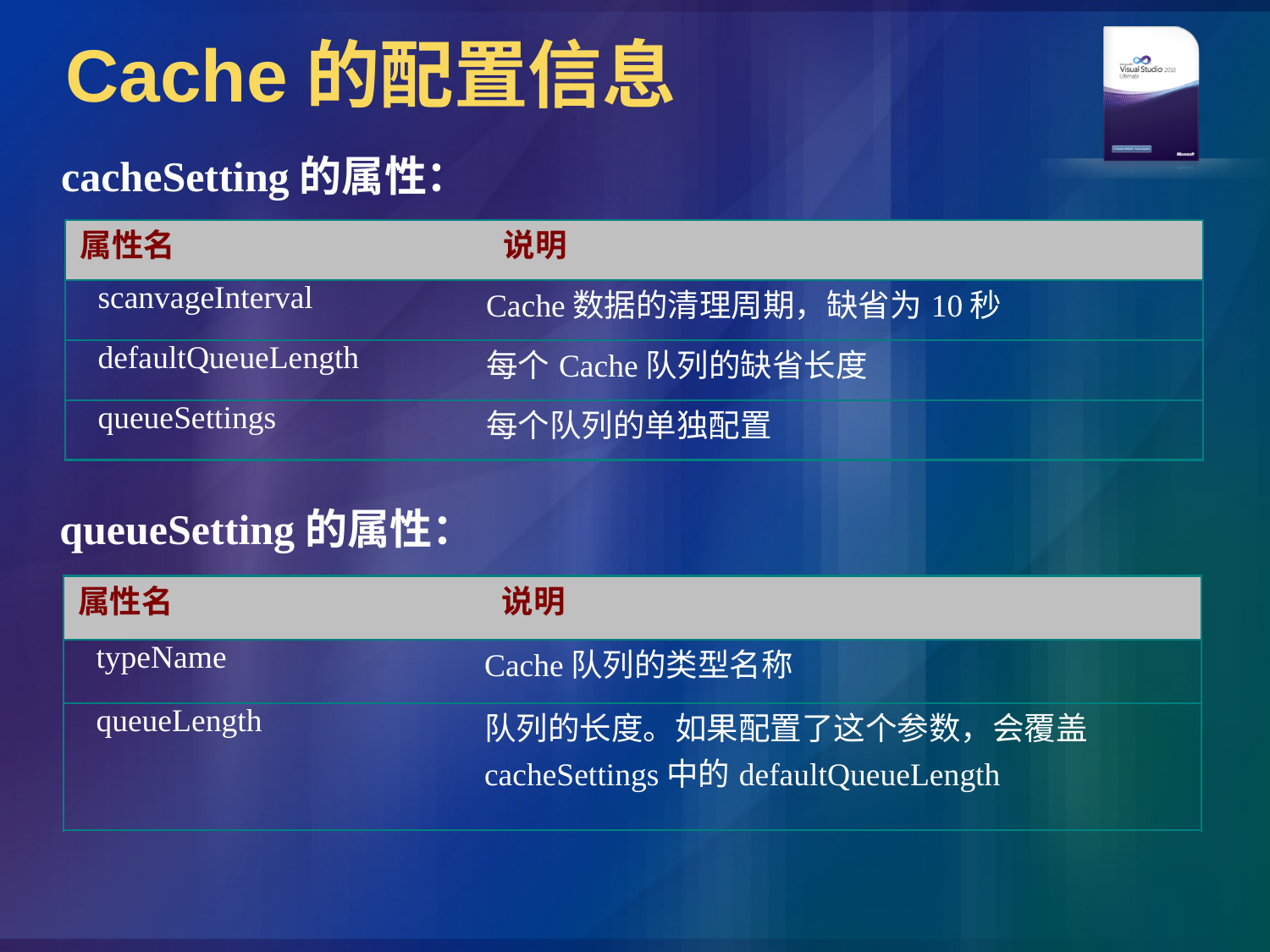

# Cache的配置信息
cacheSetting的属性：
| 属性名 | 说明 |
| --- | --- |
| scanvageInterval | Cache数据的清理周期，缺省为10秒 |
| defaultQueueLength | 每个Cache队列的缺省长度 |
| queueSettings | 每个队列的单独配置 |
queueSetting的属性：
| 属性名 | 说明 |
| --- | --- |
| typeName | Cache队列的类型名称 |
| queueLength | 队列的长度。如果配置了这个参数，会覆盖cacheSettings中的defaultQueueLength |